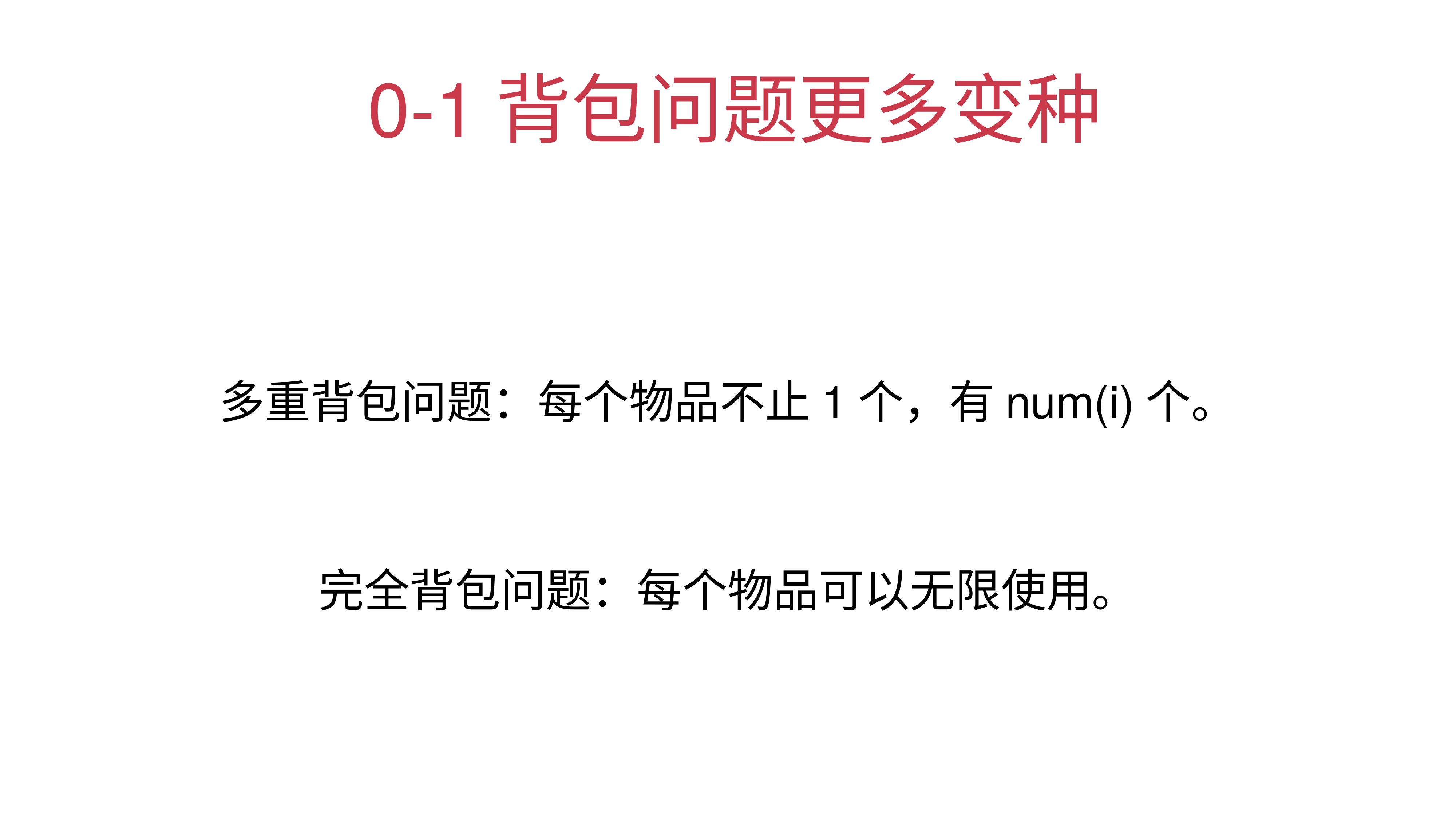

# 0-1背包问题更多变种
多重背包问题：每个物品不止1个，有num(i)个。
完全背包问题：每个物品可以无限使用。